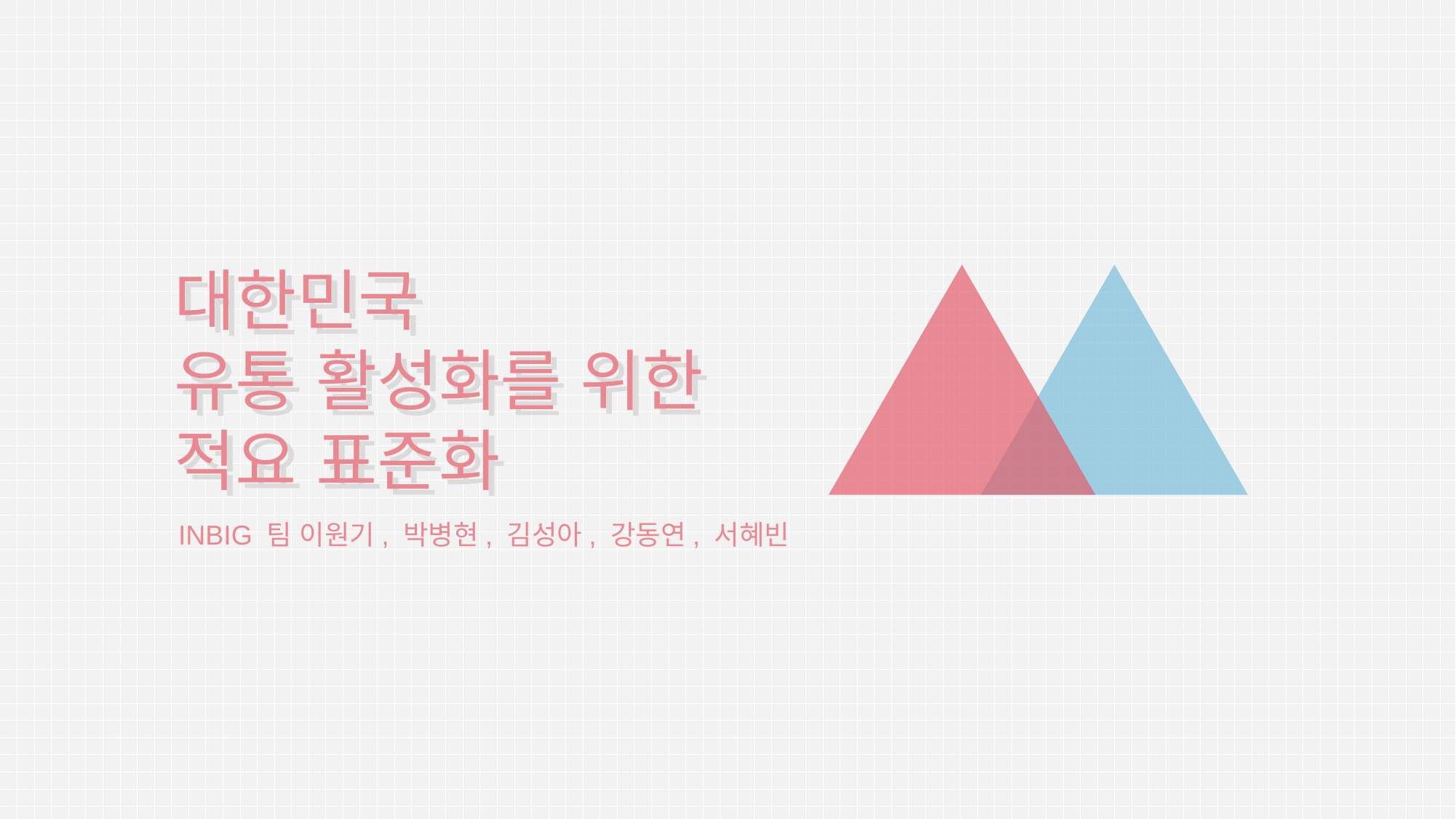

대한민국
유통 활성화를 위한
적요 표준화
대한민국
유통 활성화를 위한
적요 표준화

INBIG 팀 이원기, 박병현, 김성아, 강동연, 서혜빈